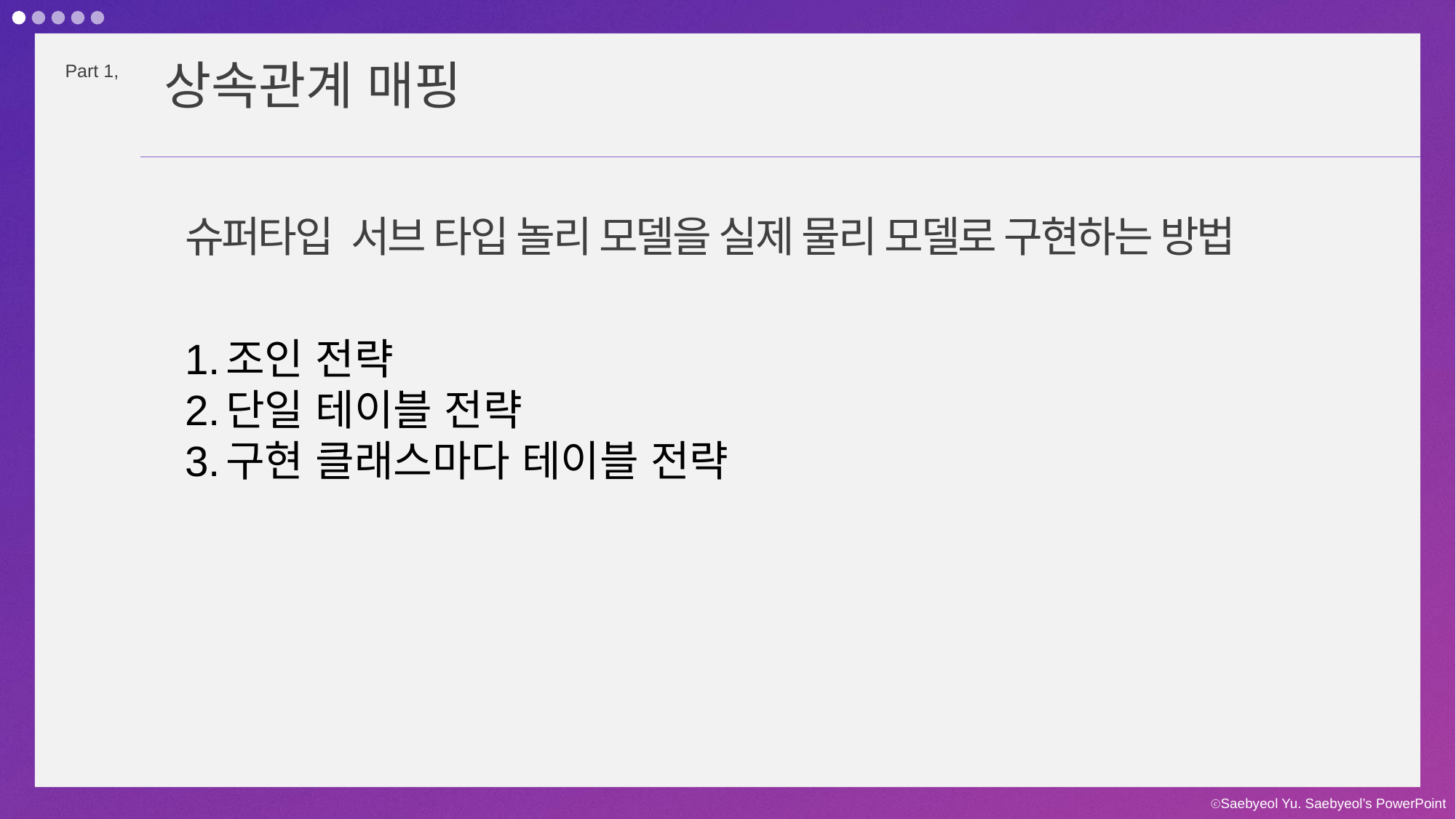

상속관계 매핑
Part 1,
슈퍼타입  서브 타입 놀리 모델을 실제 물리 모델로 구현하는 방법
조인 전략
단일 테이블 전략
구현 클래스마다 테이블 전략